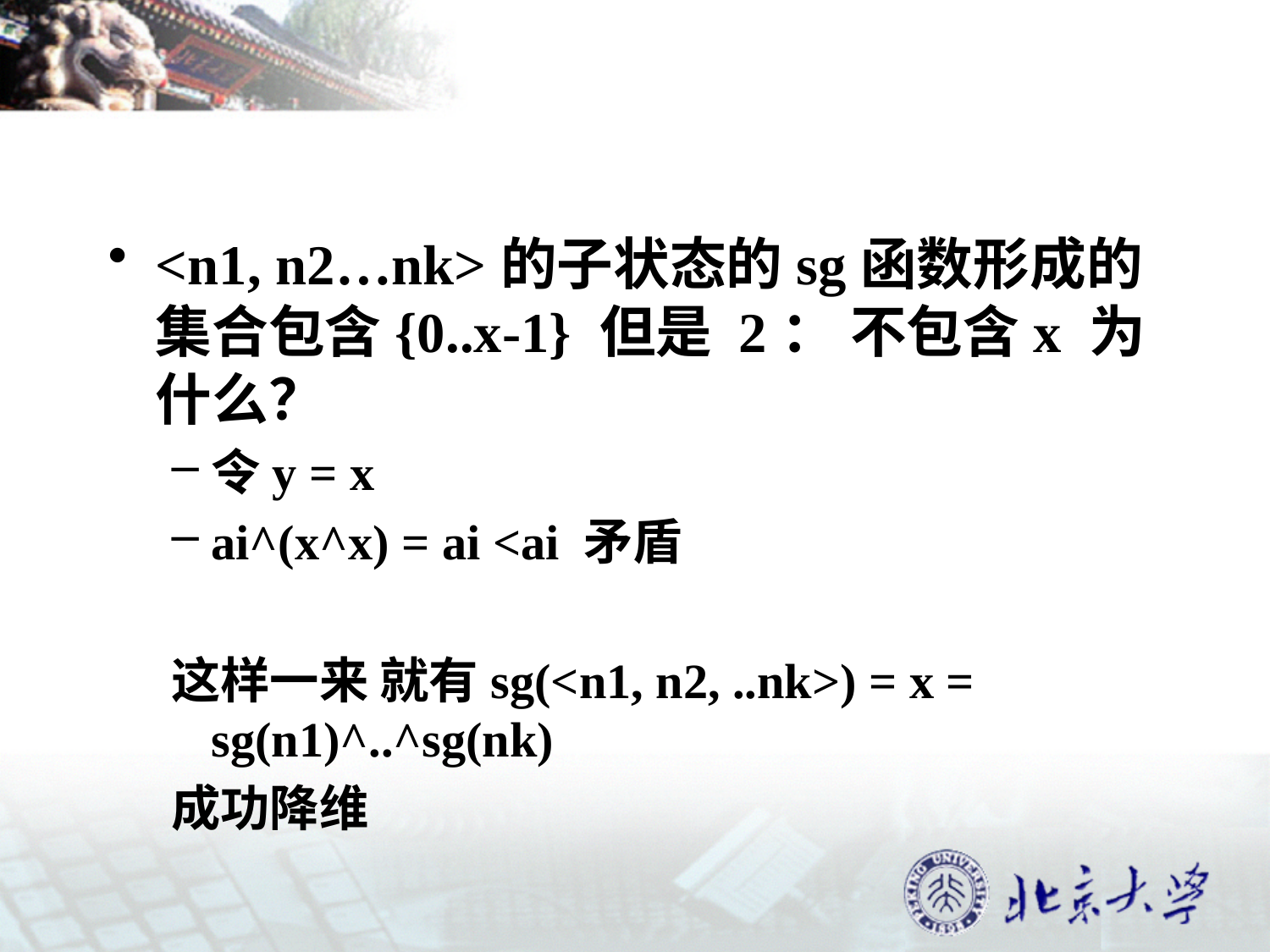

#
<n1, n2…nk>的子状态的sg函数形成的集合包含{0..x-1} 但是 2： 不包含x 为什么？
令y = x
ai^(x^x) = ai <ai 矛盾

这样一来 就有sg(<n1, n2, ..nk>) = x = sg(n1)^..^sg(nk)
成功降维